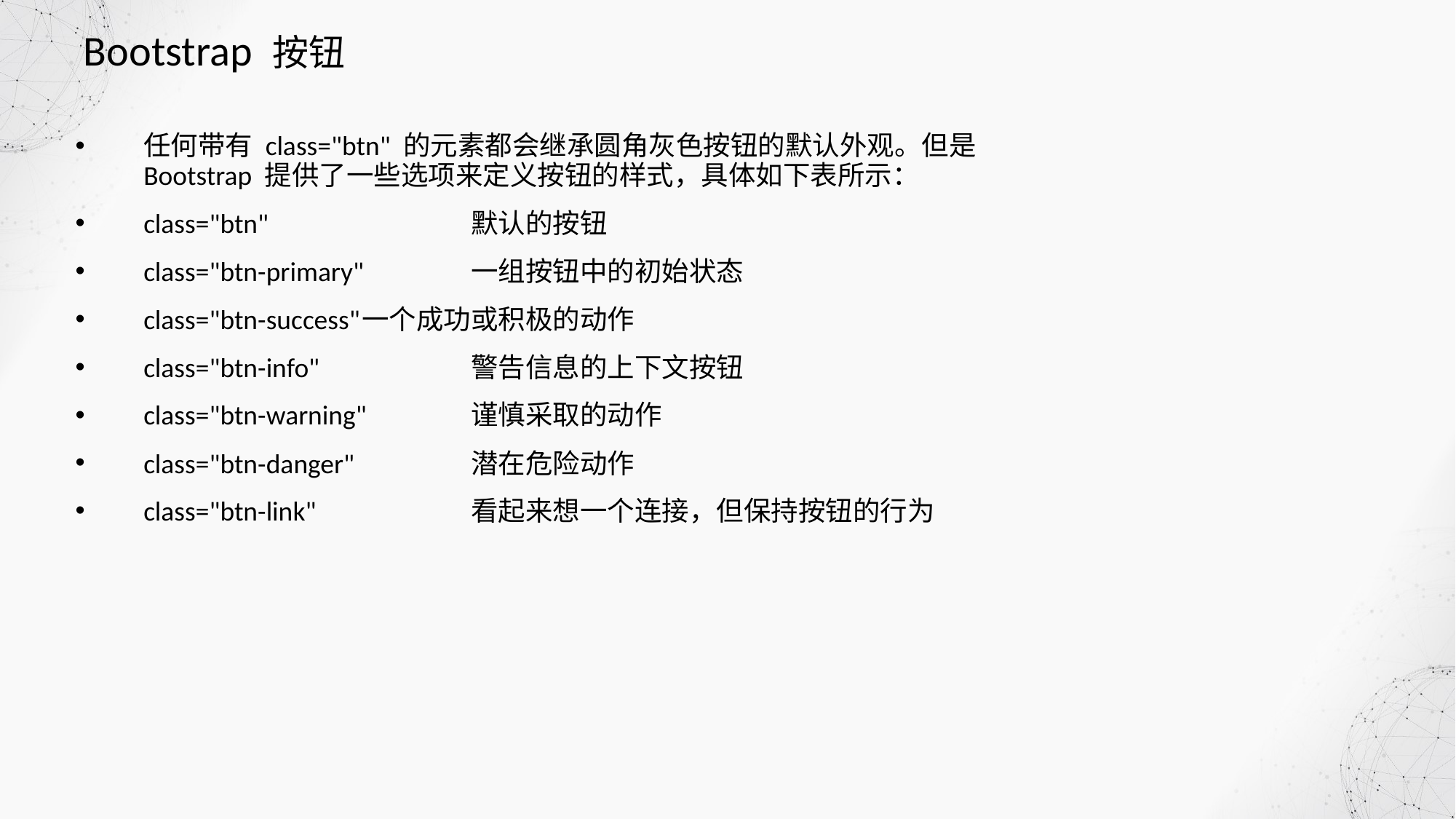

Bootstrap 按钮
任何带有 class="btn" 的元素都会继承圆角灰色按钮的默认外观。但是 Bootstrap 提供了一些选项来定义按钮的样式，具体如下表所示：
class="btn"		默认的按钮
class="btn-primary"	一组按钮中的初始状态
class="btn-success"	一个成功或积极的动作
class="btn-info"		警告信息的上下文按钮
class="btn-warning"	谨慎采取的动作
class="btn-danger"		潜在危险动作
class="btn-link"		看起来想一个连接，但保持按钮的行为